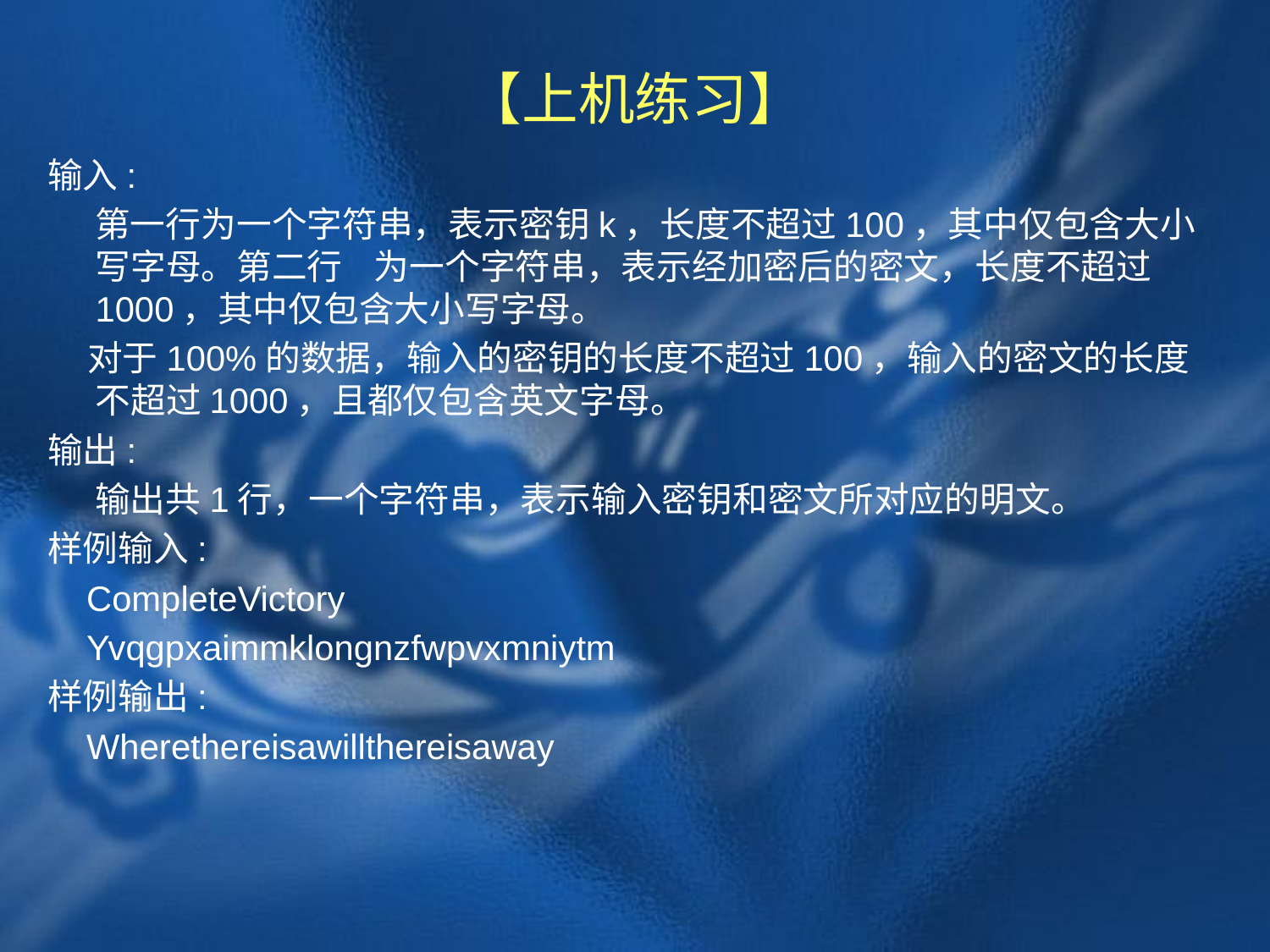

# 【上机练习】
输入:
     第一行为一个字符串，表示密钥k，长度不超过100，其中仅包含大小写字母。第二行    为一个字符串，表示经加密后的密文，长度不超过1000，其中仅包含大小写字母。
    对于100%的数据，输入的密钥的长度不超过100，输入的密文的长度不超过1000，且都仅包含英文字母。
输出:
     输出共1行，一个字符串，表示输入密钥和密文所对应的明文。
样例输入:
    CompleteVictory
    Yvqgpxaimmklongnzfwpvxmniytm
样例输出:
    Wherethereisawillthereisaway